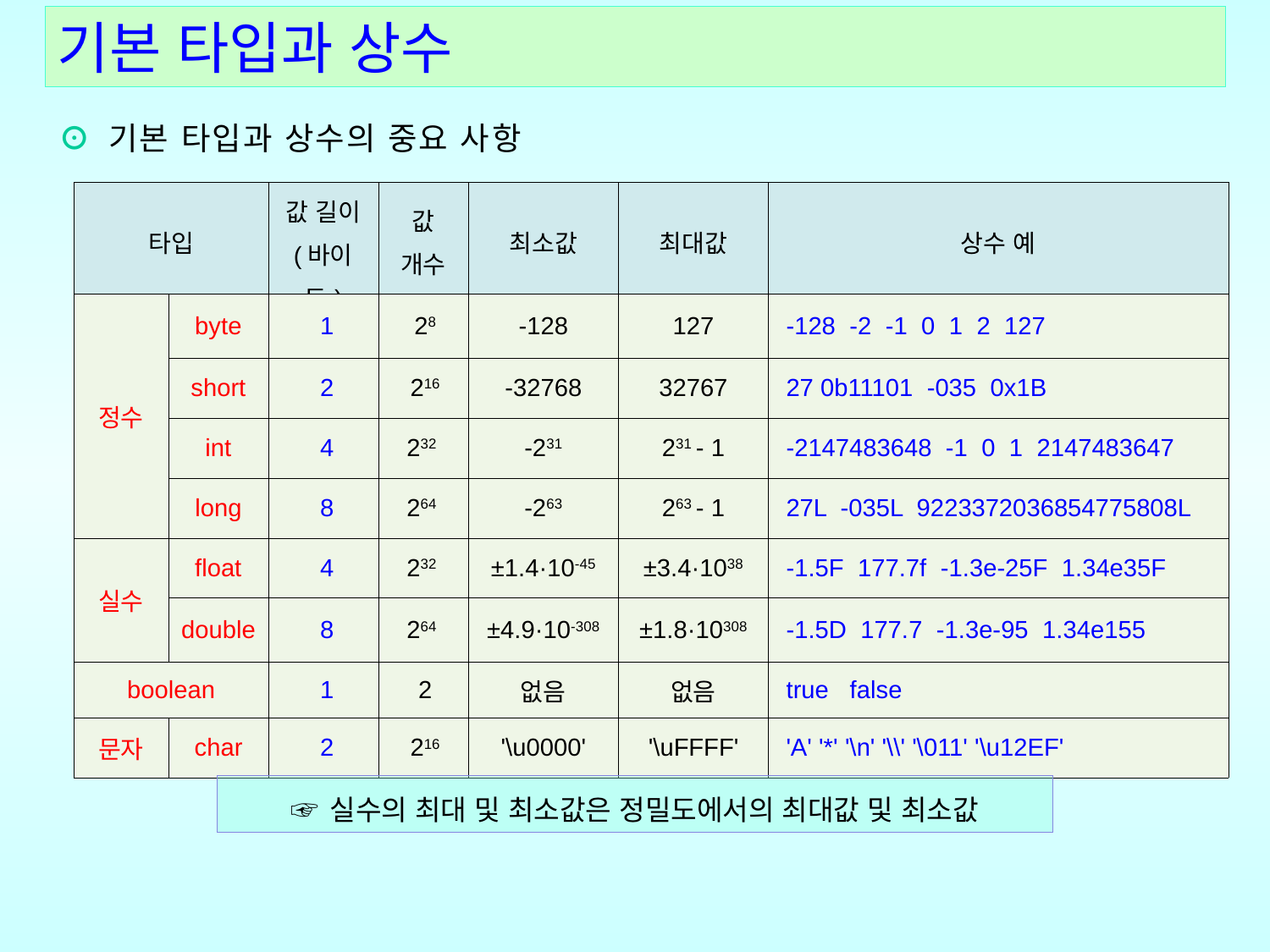

기본 타입과 상수
⊙ 기본 타입과 상수의 중요 사항
| 타입 |  | 값 길이 (바이트) | 값 개수 | 최소값 | 최대값 | 상수 예 |
| --- | --- | --- | --- | --- | --- | --- |
| 정수 | byte | 1 | 28 | -128 | 127 | -128 -2 -1 0 1 2 127 |
|  | short | 2 | 216 | -32768 | 32767 | 27 0b11101 -035 0x1B |
|  | int | 4 | 232 | -231 | 231 - 1 | -2147483648 -1 0 1 2147483647 |
|  | long | 8 | 264 | -263 | 263 - 1 | 27L -035L 9223372036854775808L |
| 실수 | float | 4 | 232 | ±1.4·10-45 | ±3.4·1038 | -1.5F 177.7f -1.3e-25F 1.34e35F |
|  | double | 8 | 264 | ±4.9·10-308 | ±1.8·10308 | -1.5D 177.7 -1.3e-95 1.34e155 |
| boolean |  | 1 | 2 | 없음 | 없음 | true false |
| 문자 | char | 2 | 216 | '\u0000' | '\uFFFF' | 'A' '\*' '\n' '\\' '\011' '\u12EF' |

☞ 실수의 최대 및 최소값은 정밀도에서의 최대값 및 최소값